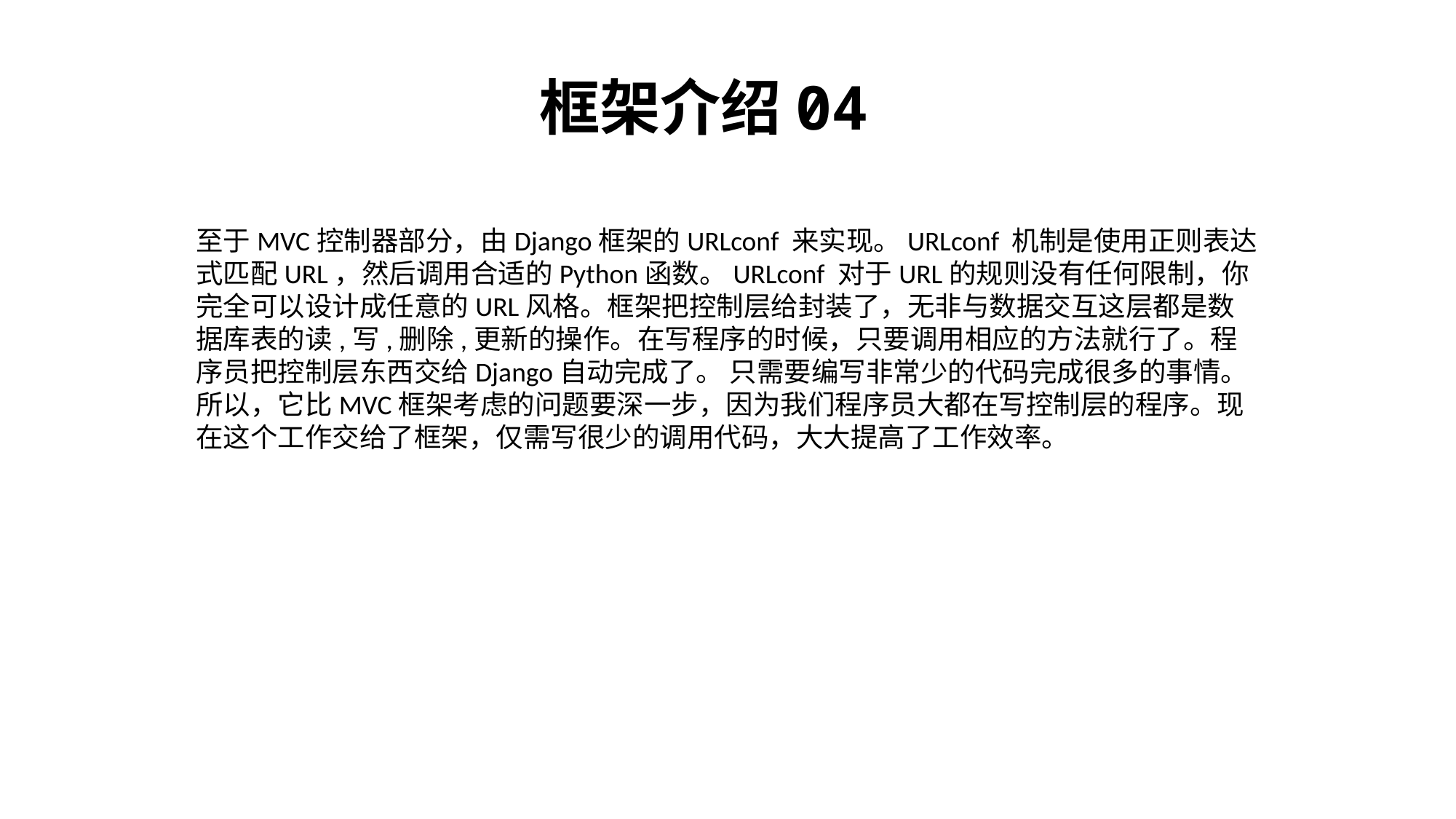

框架介绍04
至于MVC控制器部分，由Django框架的URLconf 来实现。URLconf 机制是使用正则表达式匹配URL，然后调用合适的Python函数。URLconf 对于URL的规则没有任何限制，你完全可以设计成任意的URL风格。框架把控制层给封装了，无非与数据交互这层都是数据库表的读,写,删除,更新的操作。在写程序的时候，只要调用相应的方法就行了。程序员把控制层东西交给Django自动完成了。 只需要编写非常少的代码完成很多的事情。所以，它比MVC框架考虑的问题要深一步，因为我们程序员大都在写控制层的程序。现在这个工作交给了框架，仅需写很少的调用代码，大大提高了工作效率。